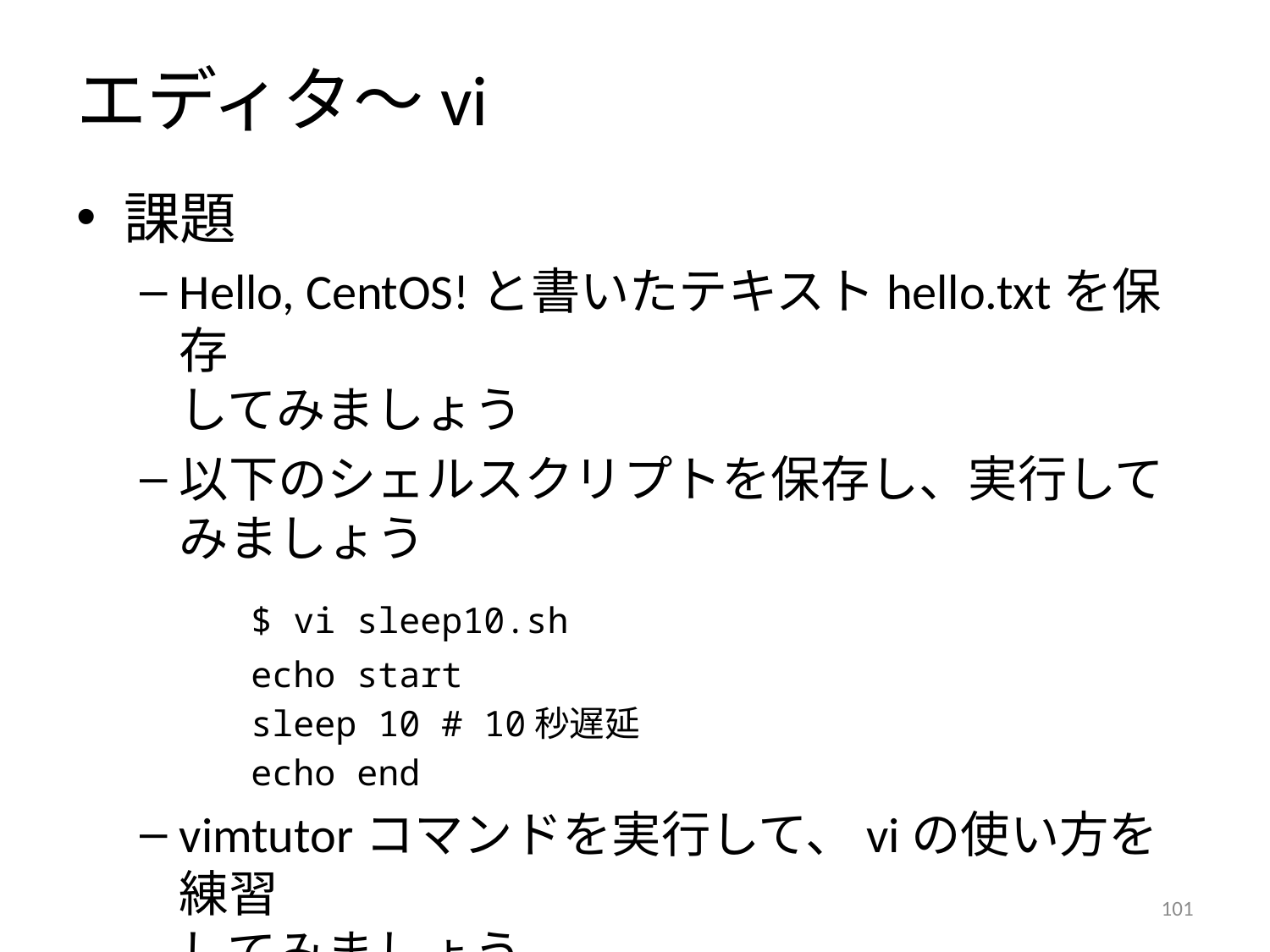

# エディタ～vi
課題
Hello, CentOS!と書いたテキストhello.txtを保存
してみましょう
以下のシェルスクリプトを保存し、実行してみましょう
		$ vi sleep10.sh
		echo start
		sleep 10 # 10秒遅延
		echo end
vimtutorコマンドを実行して、viの使い方を練習
してみましょう
101